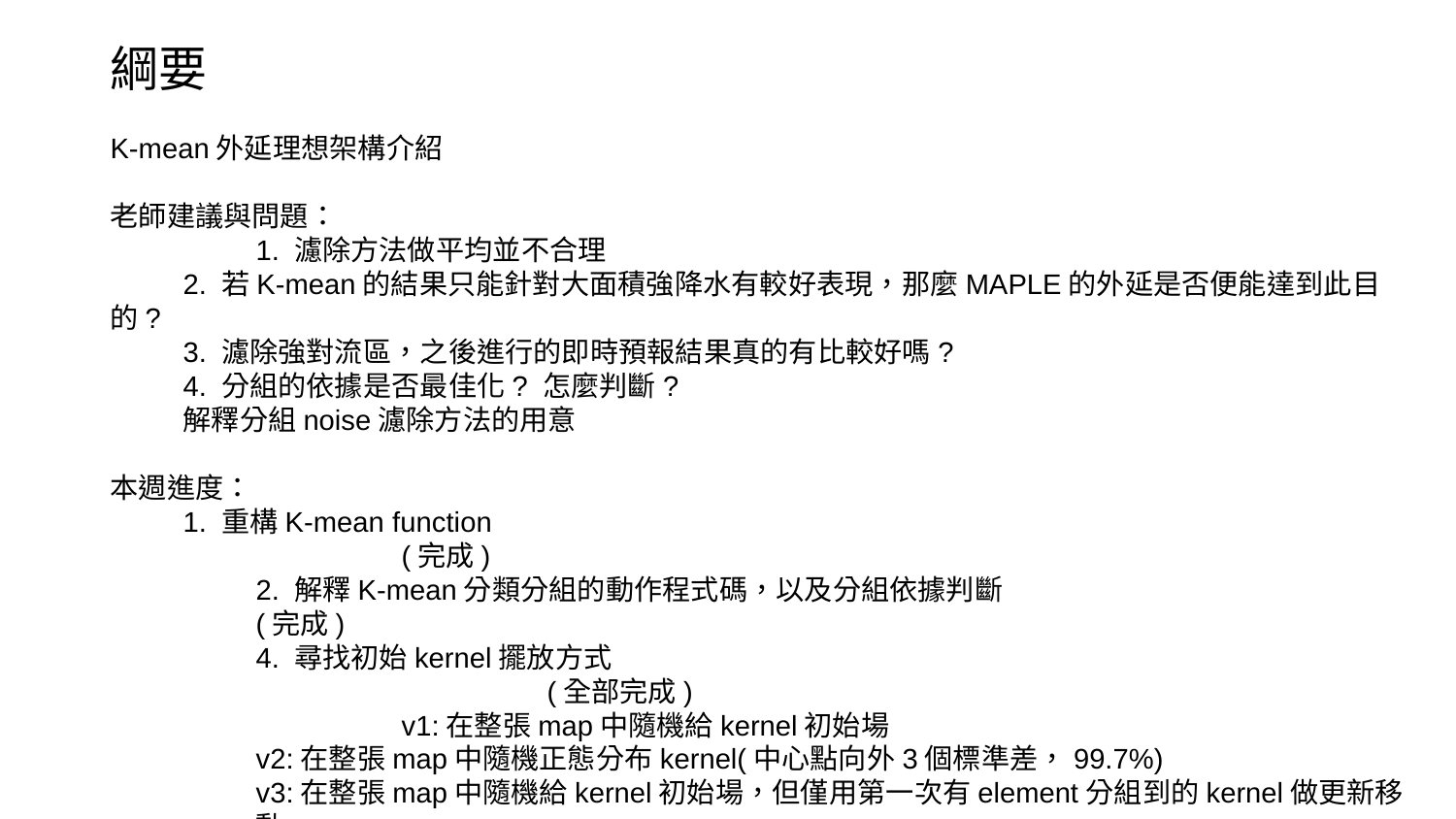

綱要

K-mean外延理想架構介紹

老師建議與問題：
        	1. 濾除方法做平均並不合理
2. 若K-mean的結果只能針對大面積強降水有較好表現，那麼MAPLE的外延是否便能達到此目的?
3. 濾除強對流區，之後進行的即時預報結果真的有比較好嗎?
4. 分組的依據是否最佳化? 怎麼判斷?
解釋分組noise濾除方法的用意

本週進度：
1. 重構K-mean function			 					(完成)
	2. 解釋K-mean分類分組的動作程式碼，以及分組依據判斷			(完成)
        	4. 尋找初始kernel擺放方式								(全部完成)
       		v1:在整張map中隨機給kernel初始場
v2:在整張map中隨機正態分布kernel(中心點向外3個標準差，99.7%)
v3:在整張map中隨機給kernel初始場，但僅用第一次有element分組到的kernel做更新移動
v4:固定在台灣附近的kernel(手工選定六個地點)
        	5. 線性外延實作										(下周進度，實作中)
        	6. 深度學習colab初探									(技術問題解決中)